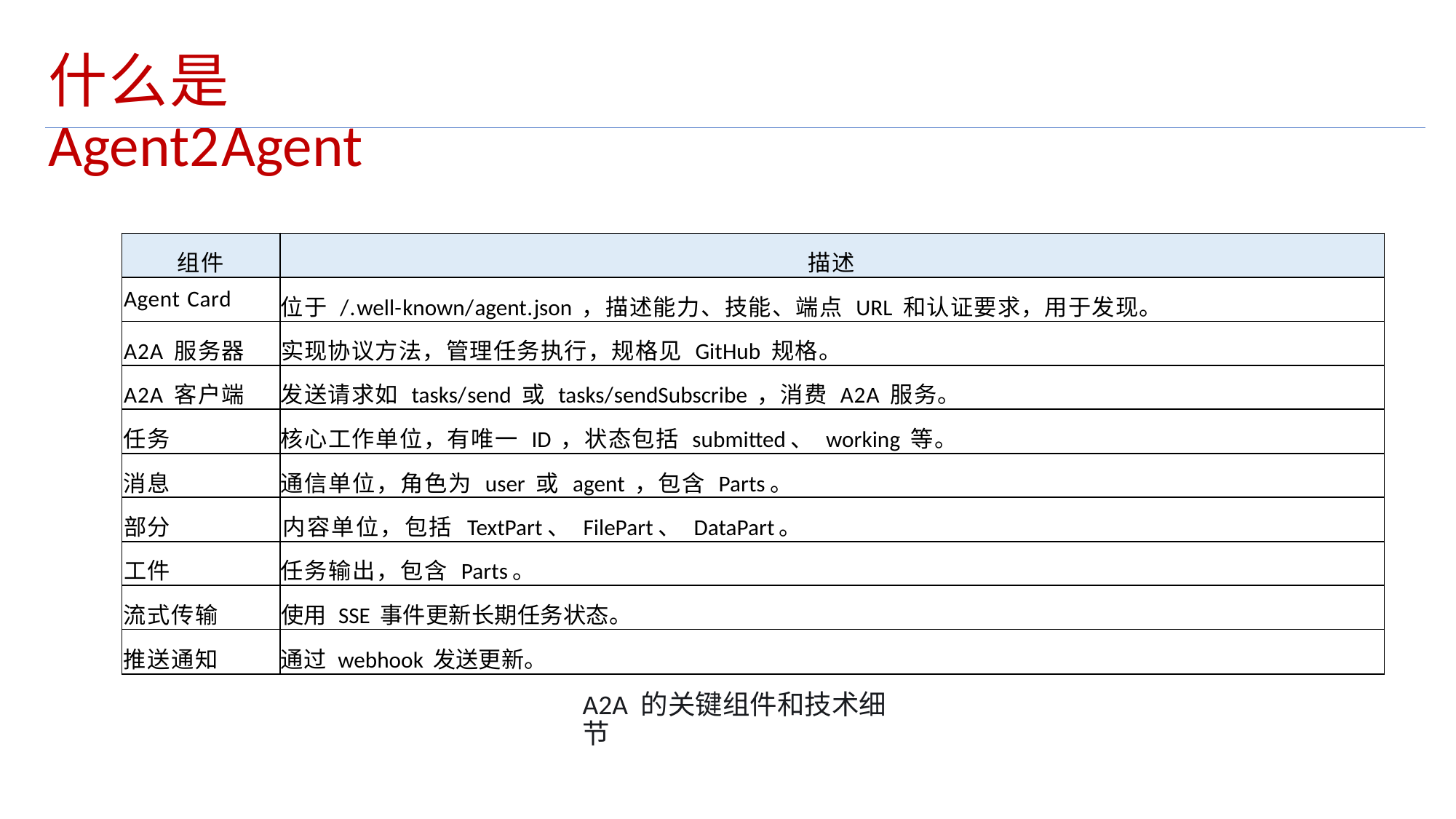

什么是Agent2Agent

| 组件 | 描述 |
| --- | --- |
| Agent Card | 位于 /.well-known/agent.json ，描述能力、技能、端点 URL 和认证要求，用于发现。 |
| A2A 服务器 | 实现协议方法，管理任务执行，规格见 GitHub 规格。 |
| A2A 客户端 | 发送请求如 tasks/send 或 tasks/sendSubscribe ，消费 A2A 服务。 |
| 任务 | 核心工作单位，有唯一 ID ，状态包括 submitted、 working 等。 |
| 消息 | 通信单位，角色为 user 或 agent ，包含 Parts。 |
| 部分 | 内容单位，包括 TextPart、 FilePart、 DataPart。 |
| 工件 | 任务输出，包含 Parts。 |
| 流式传输 | 使用 SSE 事件更新长期任务状态。 |
| 推送通知 | 通过 webhook 发送更新。 |

A2A 的关键组件和技术细节